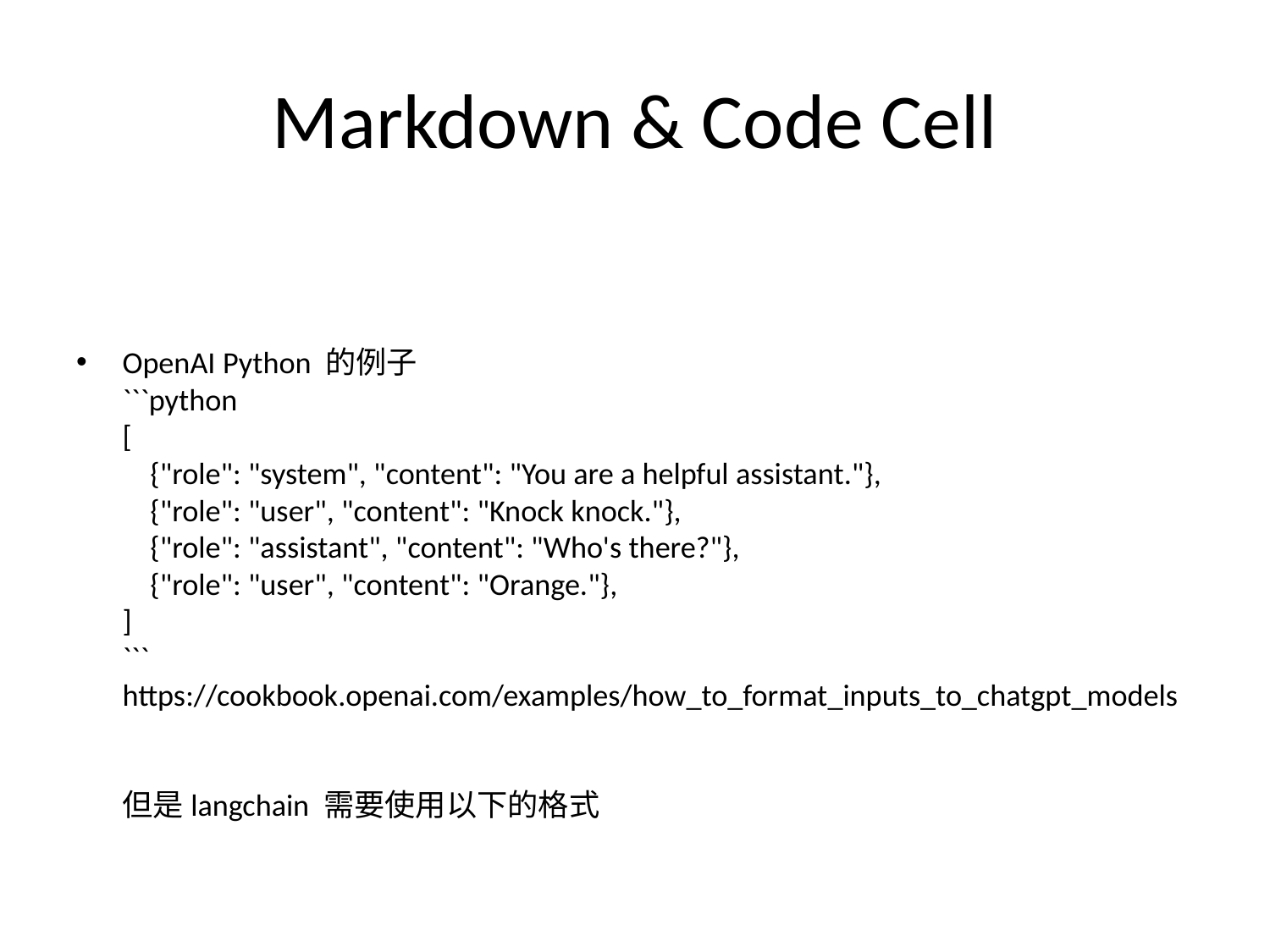

# Markdown & Code Cell

OpenAI Python 的例子
```python
[
    {"role": "system", "content": "You are a helpful assistant."},
    {"role": "user", "content": "Knock knock."},
    {"role": "assistant", "content": "Who's there?"},
    {"role": "user", "content": "Orange."},
]
```
https://cookbook.openai.com/examples/how_to_format_inputs_to_chatgpt_models
但是langchain 需要使用以下的格式